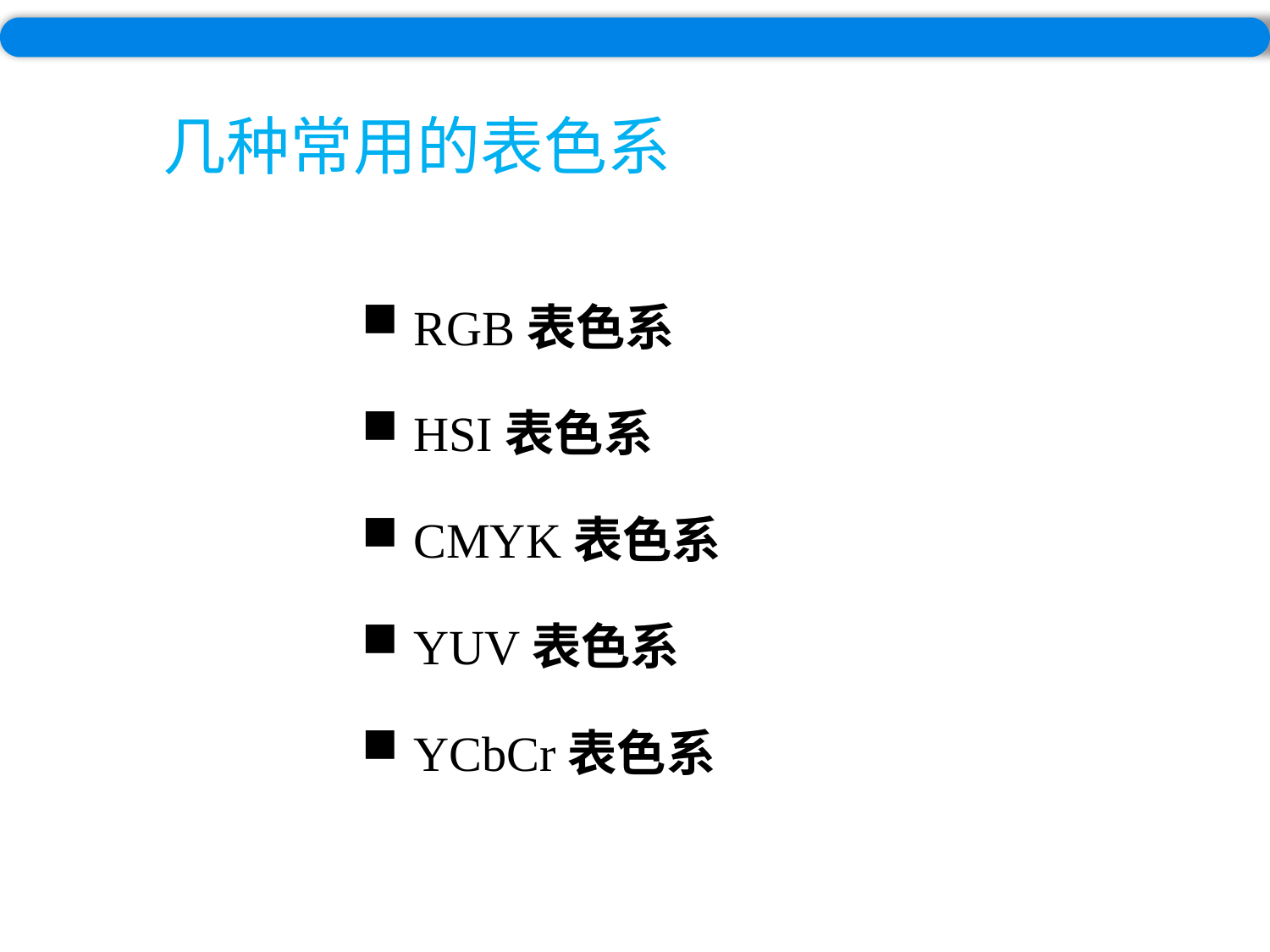

# 几种常用的表色系
 RGB表色系
 HSI表色系
 CMYK表色系
 YUV表色系
 YCbCr表色系